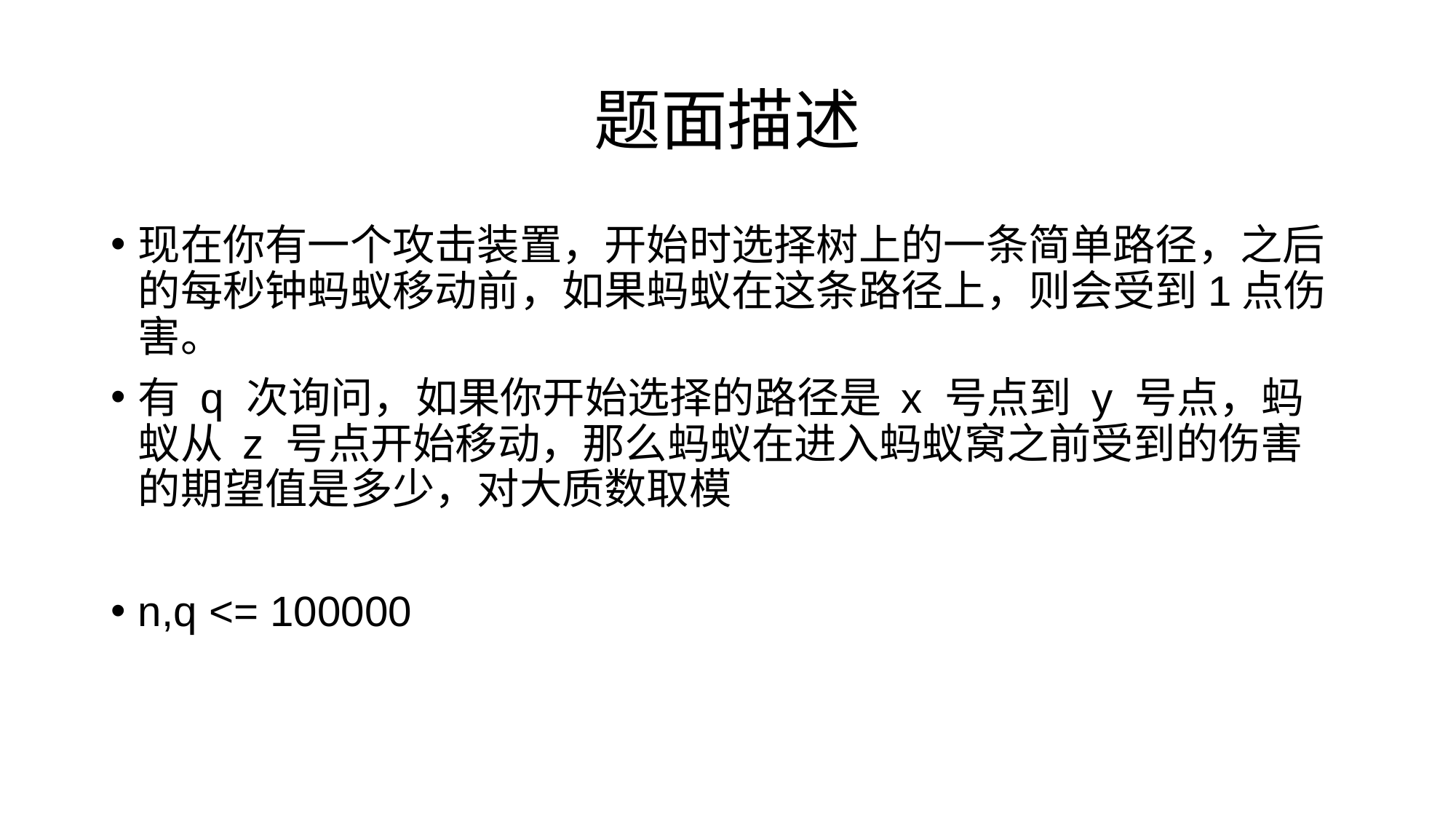

# 题面描述
现在你有一个攻击装置，开始时选择树上的一条简单路径，之后的每秒钟蚂蚁移动前，如果蚂蚁在这条路径上，则会受到1点伤害。
有 q 次询问，如果你开始选择的路径是 x 号点到 y 号点，蚂蚁从 z 号点开始移动，那么蚂蚁在进入蚂蚁窝之前受到的伤害的期望值是多少，对大质数取模

n,q <= 100000